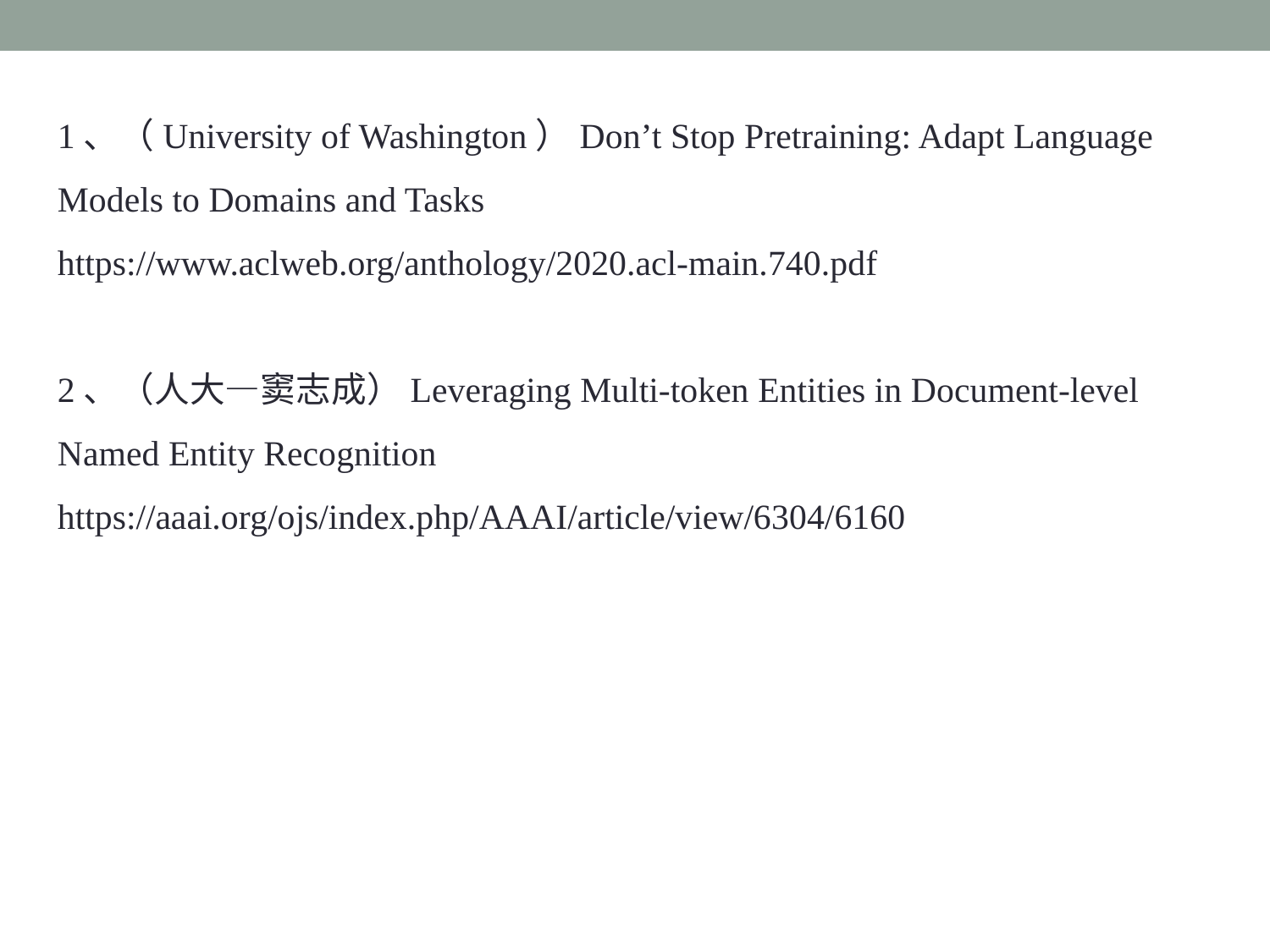

1、（University of Washington）Don’t Stop Pretraining: Adapt Language Models to Domains and Tasks
https://www.aclweb.org/anthology/2020.acl-main.740.pdf

2、（人大—窦志成）Leveraging Multi-token Entities in Document-level Named Entity Recognition
https://aaai.org/ojs/index.php/AAAI/article/view/6304/6160